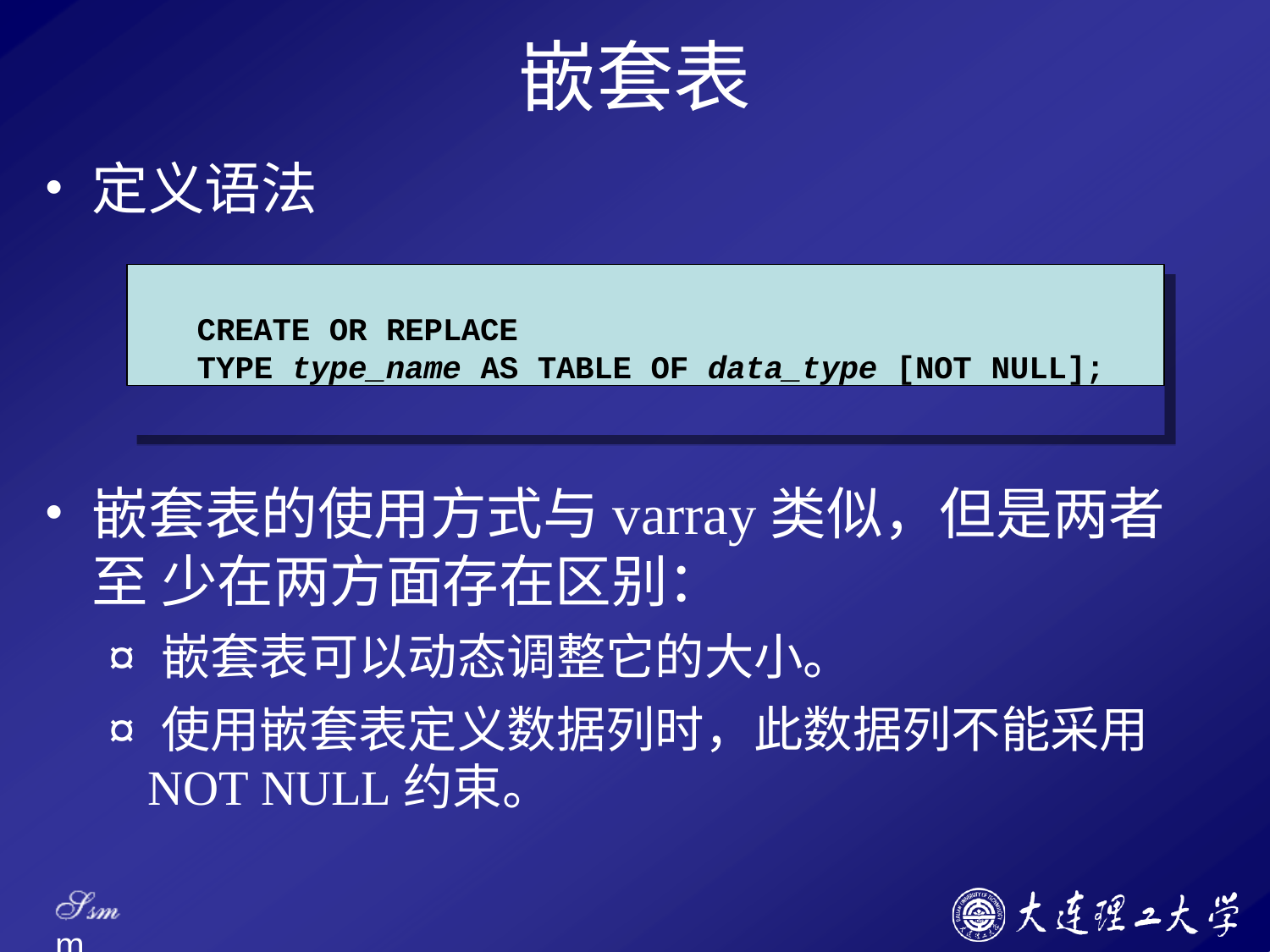

# 嵌套表
定义语法

CREATE OR REPLACE
TYPE type_name AS TABLE OF data_type [NOT NULL];

嵌套表的使用方式与varray类似，但是两者至 少在两方面存在区别：
¤ 嵌套表可以动态调整它的大小。
¤ 使用嵌套表定义数据列时，此数据列不能采用
NOT NULL约束。

Ssm